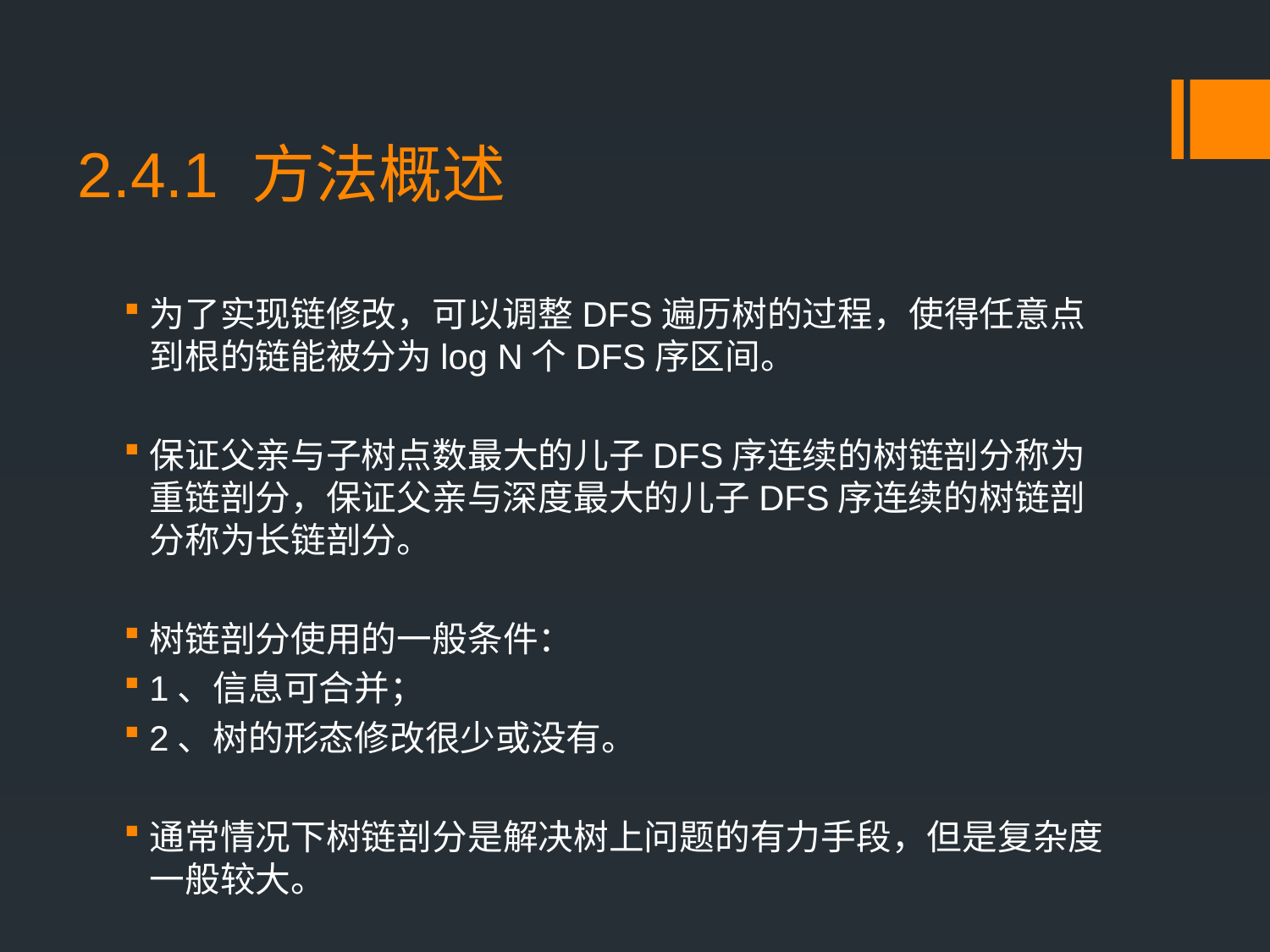

# 2.4.1 方法概述

为了实现链修改，可以调整DFS遍历树的过程，使得任意点到根的链能被分为log N个DFS序区间。

保证父亲与子树点数最大的儿子DFS序连续的树链剖分称为重链剖分，保证父亲与深度最大的儿子DFS序连续的树链剖分称为长链剖分。

树链剖分使用的一般条件：
1、信息可合并；
2、树的形态修改很少或没有。

通常情况下树链剖分是解决树上问题的有力手段，但是复杂度一般较大。